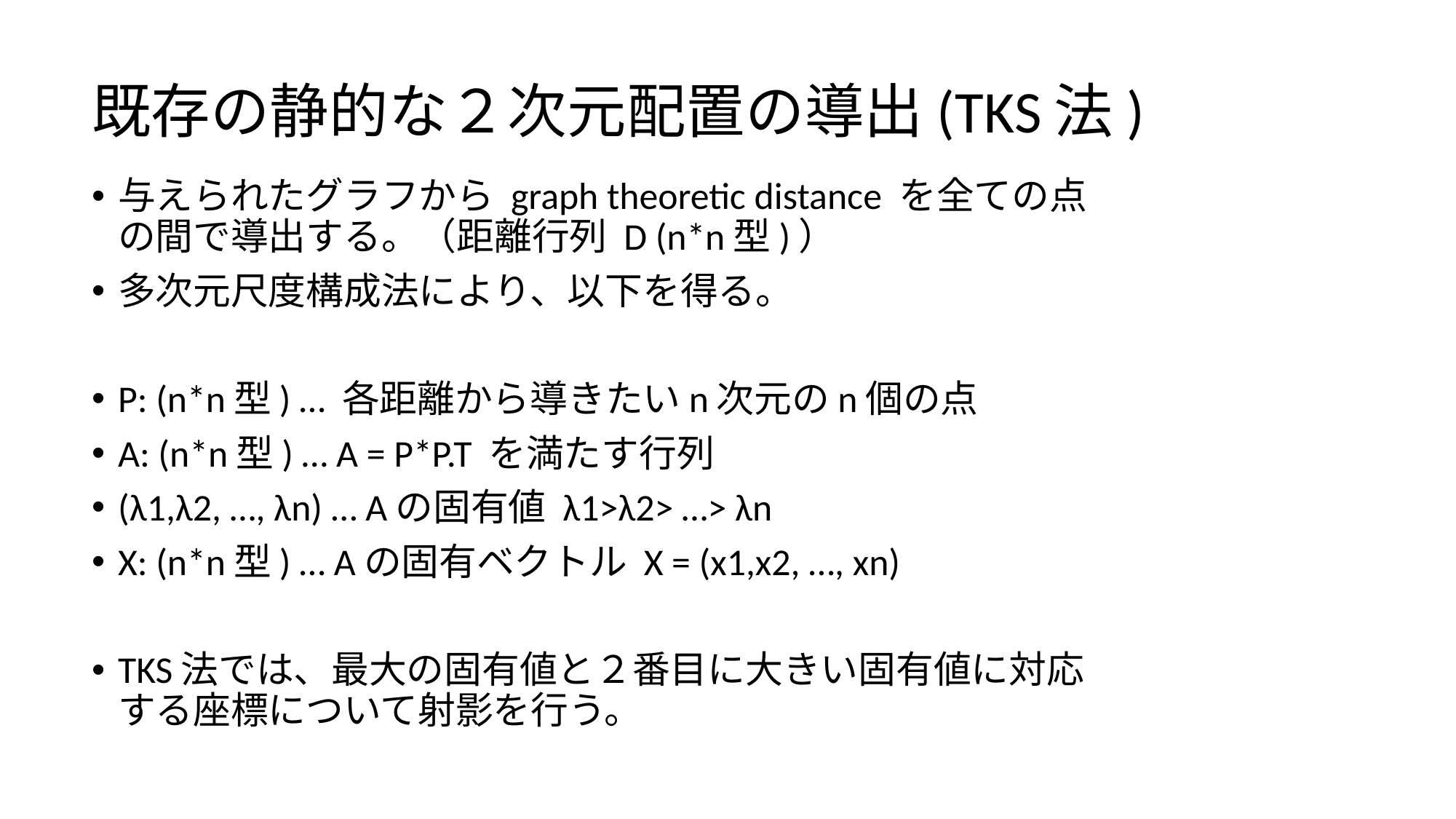

# 既存の静的な２次元配置の導出(TKS法)
与えられたグラフから graph theoretic distance を全ての点の間で導出する。（距離行列 D (n*n型)）
多次元尺度構成法により、以下を得る。

P: (n*n型) … 各距離から導きたいn次元のn個の点
A: (n*n型) … A = P*P.T を満たす行列
(λ1,λ2, …, λn) … Aの固有値 λ1>λ2> …> λn
X: (n*n型) … Aの固有ベクトル X = (x1,x2, …, xn)

TKS法では、最大の固有値と２番目に大きい固有値に対応する座標について射影を行う。